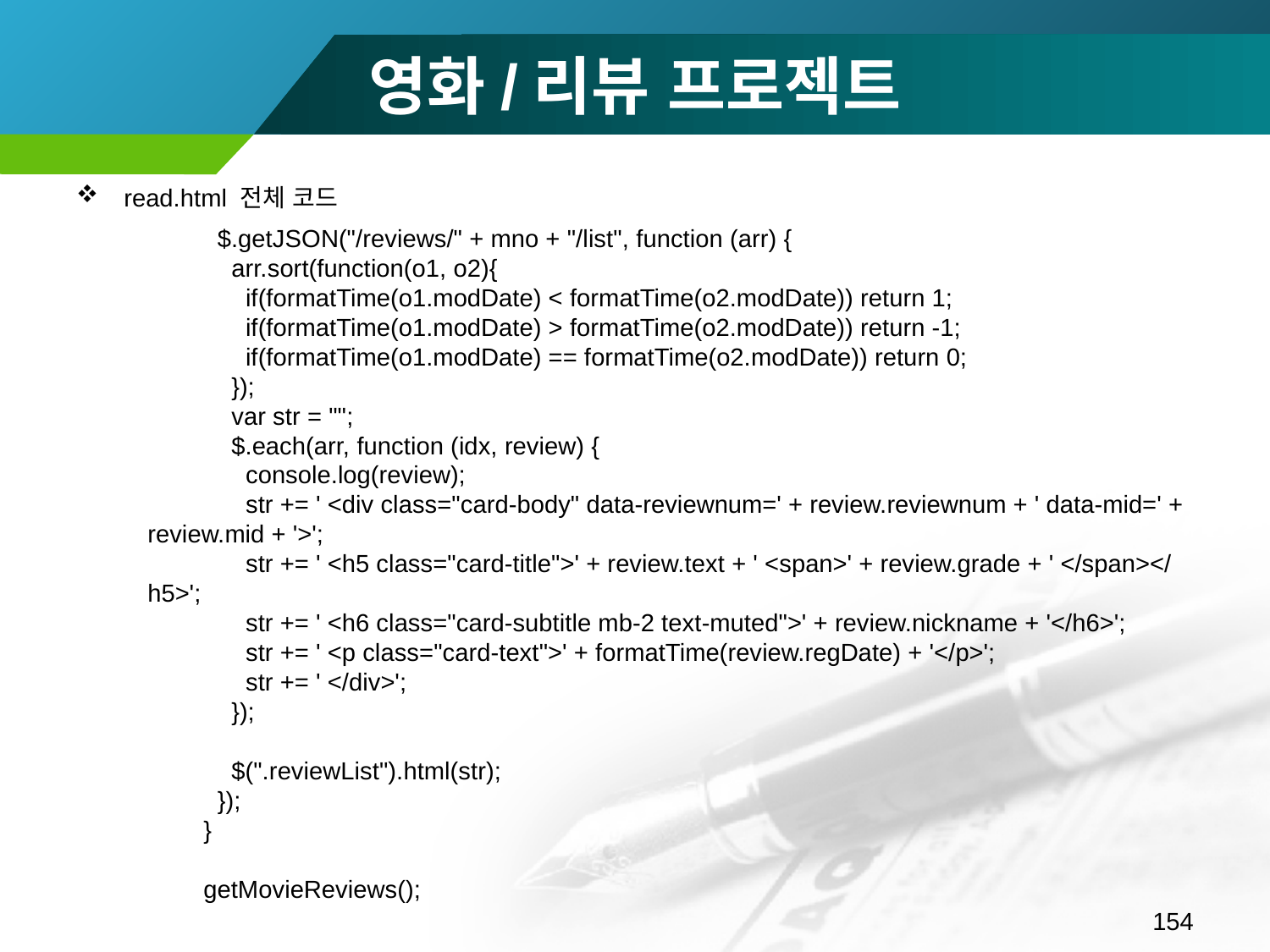

# 영화/리뷰 프로젝트
read.html 전체 코드
          $.getJSON("/reviews/" + mno + "/list", function (arr) {
            arr.sort(function(o1, o2){
              if(formatTime(o1.modDate) < formatTime(o2.modDate)) return 1;
              if(formatTime(o1.modDate) > formatTime(o2.modDate)) return -1;
              if(formatTime(o1.modDate) == formatTime(o2.modDate)) return 0;
            });
            var str = "";
            $.each(arr, function (idx, review) {
              console.log(review);
              str += ' <div class="card-body" data-reviewnum=' + review.reviewnum + ' data-mid=' + review.mid + '>';
              str += ' <h5 class="card-title">' + review.text + ' <span>' + review.grade + ' </span></h5>';
              str += ' <h6 class="card-subtitle mb-2 text-muted">' + review.nickname + '</h6>';
              str += ' <p class="card-text">' + formatTime(review.regDate) + '</p>';
              str += ' </div>';
            });

            $(".reviewList").html(str);
          });
        }

        getMovieReviews();
154